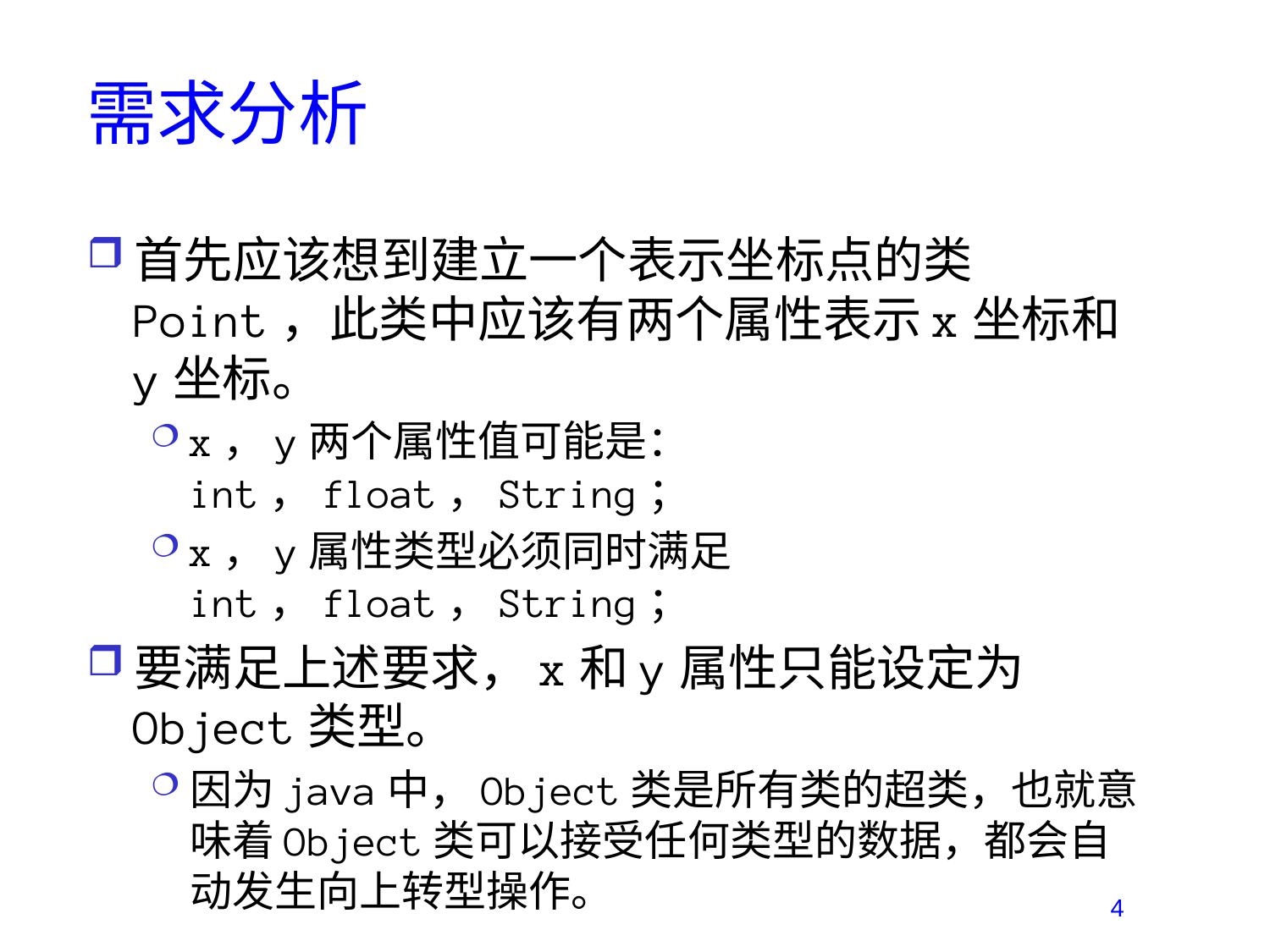

# 需求分析
首先应该想到建立一个表示坐标点的类Point，此类中应该有两个属性表示x坐标和y坐标。
x，y两个属性值可能是：int，float，String；
x，y属性类型必须同时满足int，float，String；
要满足上述要求，x和y属性只能设定为Object类型。
因为java中，Object类是所有类的超类，也就意味着Object类可以接受任何类型的数据，都会自动发生向上转型操作。
4